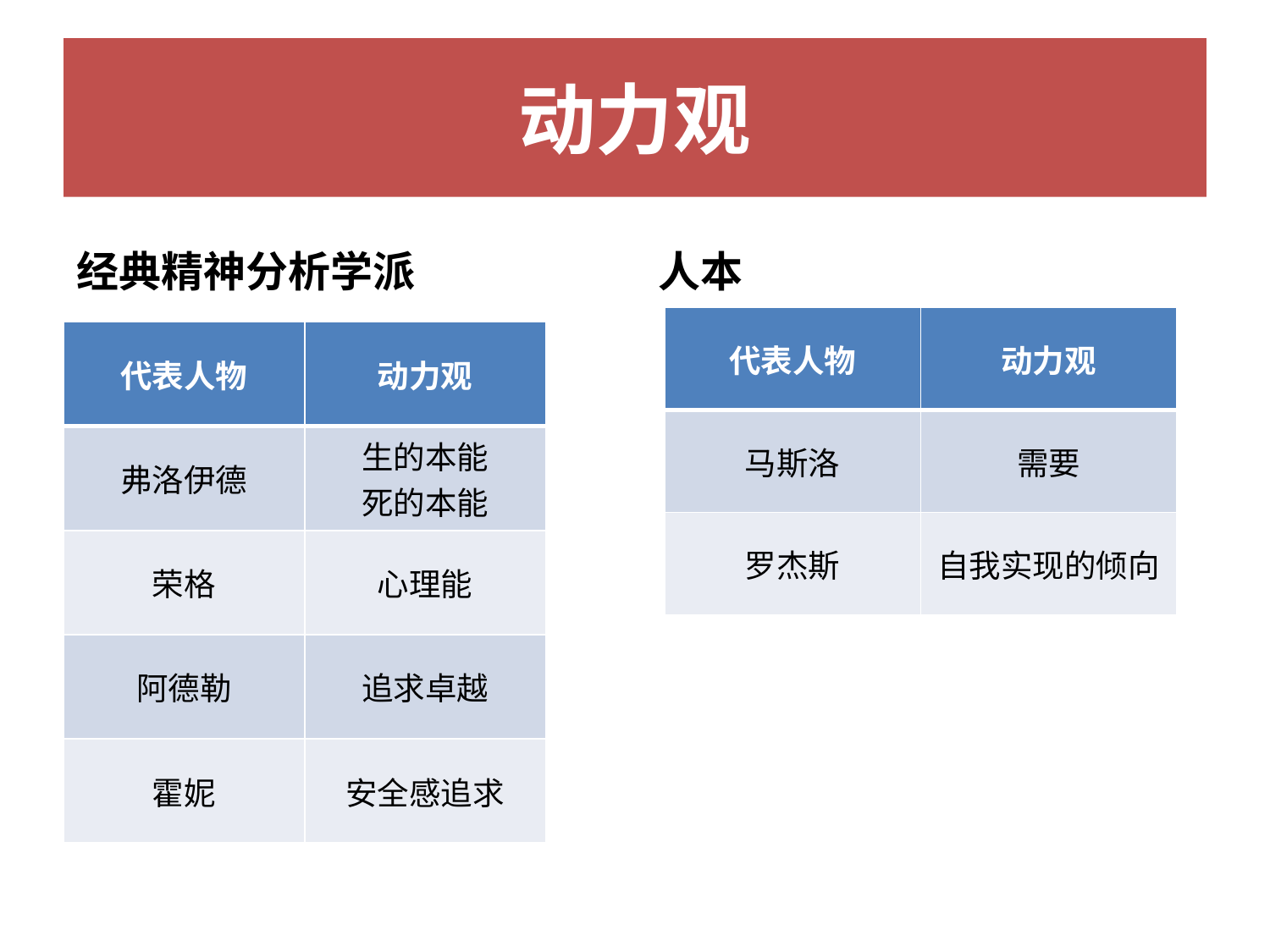

# 动力观
经典精神分析学派
人本
| 代表人物 | 动力观 |
| --- | --- |
| 马斯洛 | 需要 |
| 罗杰斯 | 自我实现的倾向 |
| 代表人物 | 动力观 |
| --- | --- |
| 弗洛伊德 | 生的本能 死的本能 |
| 荣格 | 心理能 |
| 阿德勒 | 追求卓越 |
| 霍妮 | 安全感追求 |